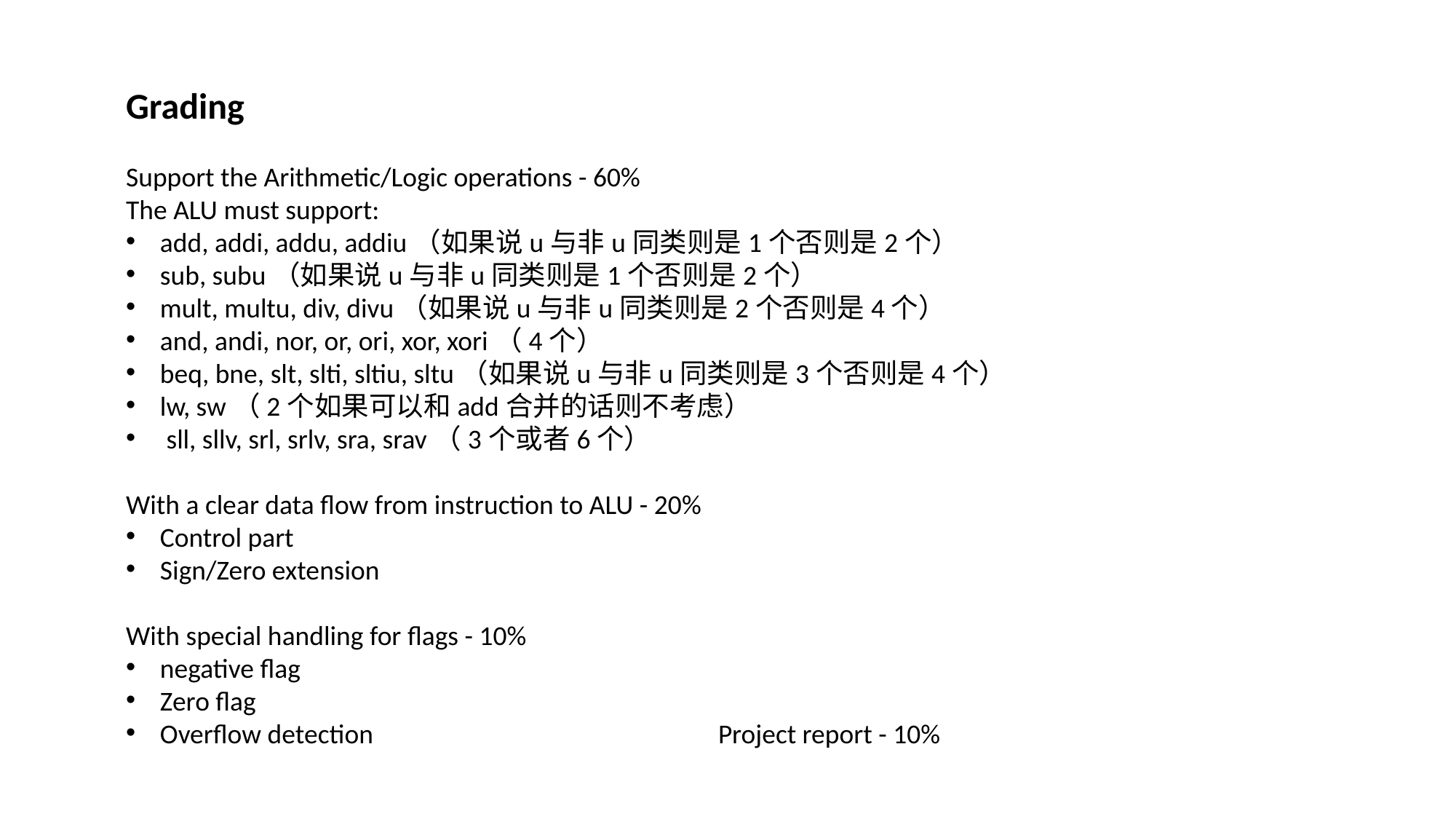

Grading

Support the Arithmetic/Logic operations - 60%
The ALU must support:
add, addi, addu, addiu（如果说u与非u同类则是1个否则是2个）
sub, subu（如果说u与非u同类则是1个否则是2个）
mult, multu, div, divu（如果说u与非u同类则是2个否则是4个）
and, andi, nor, or, ori, xor, xori（4个）
beq, bne, slt, slti, sltiu, sltu（如果说u与非u同类则是3个否则是4个）
lw, sw（2个如果可以和add合并的话则不考虑）
 sll, sllv, srl, srlv, sra, srav（3个或者6个）

With a clear data flow from instruction to ALU - 20%
Control part
Sign/Zero extension

With special handling for flags - 10%
negative flag
Zero flag
Overflow detection               			  Project report - 10%